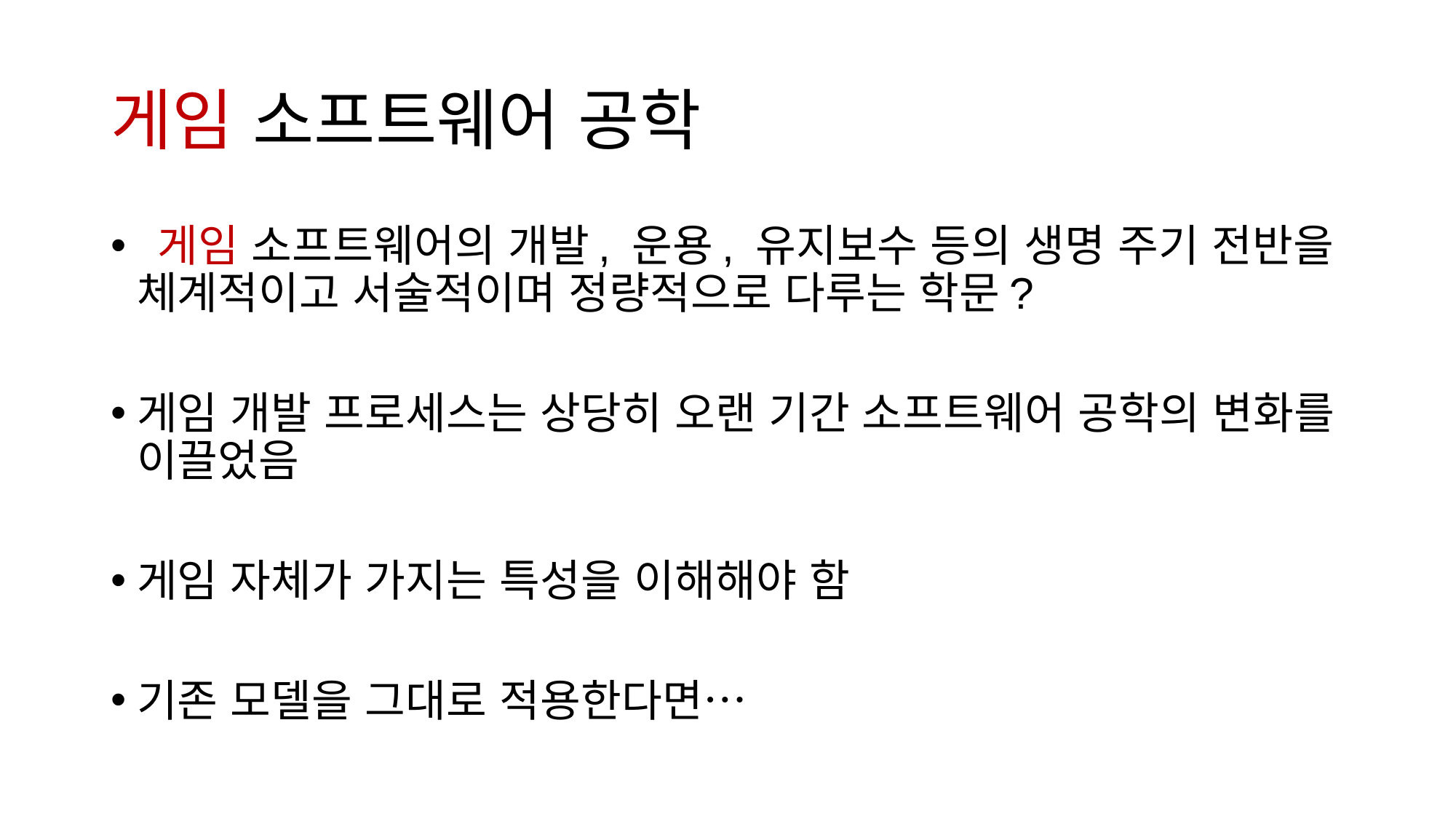

# 게임 소프트웨어 공학
 게임 소프트웨어의 개발, 운용, 유지보수 등의 생명 주기 전반을 체계적이고 서술적이며 정량적으로 다루는 학문?

게임 개발 프로세스는 상당히 오랜 기간 소프트웨어 공학의 변화를 이끌었음

게임 자체가 가지는 특성을 이해해야 함

기존 모델을 그대로 적용한다면…